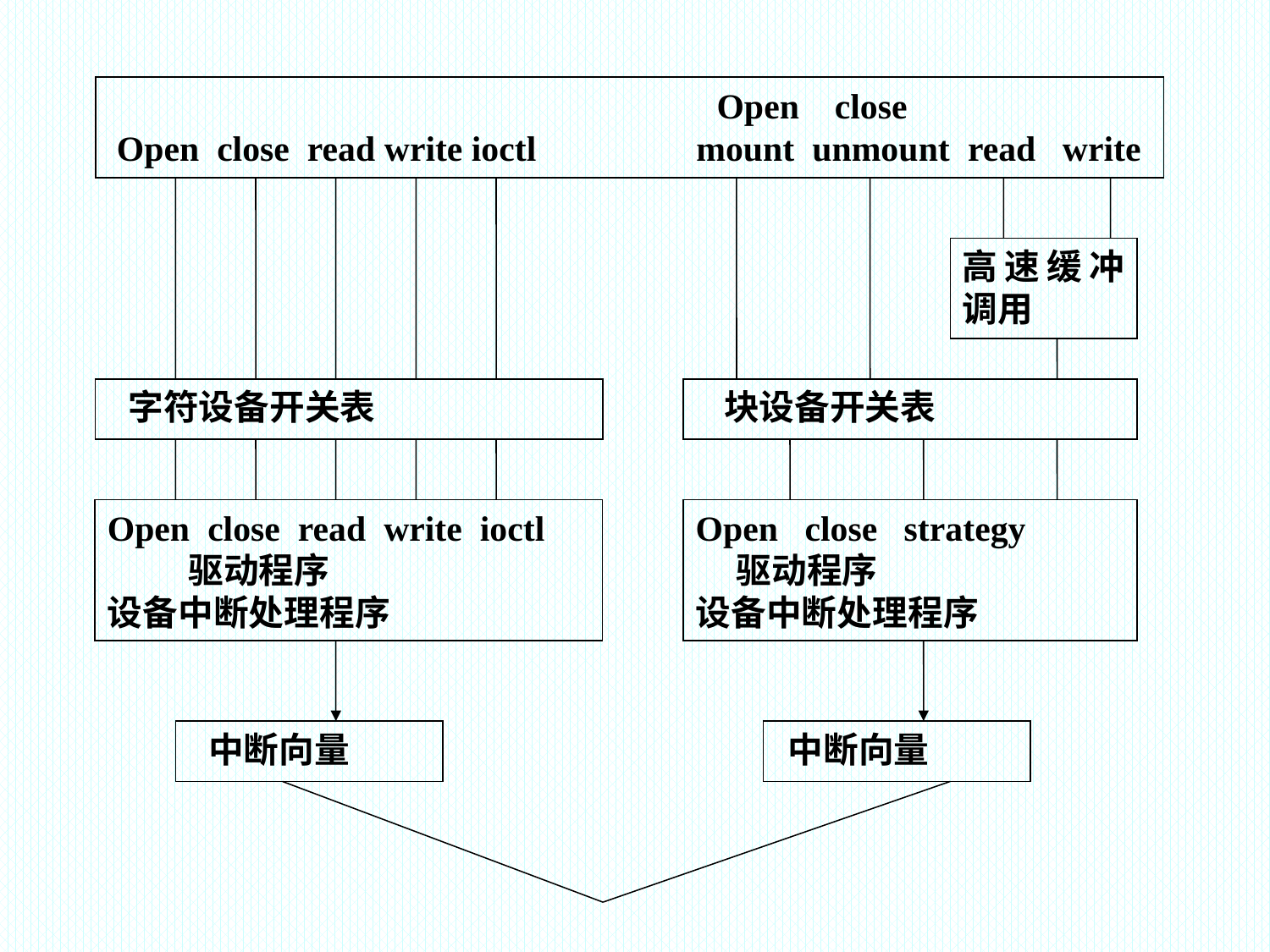

Open    close
 Open  close  read write ioctl                  mount  unmount  read   write

高速缓冲调用

    字符设备开关表
      块设备开关表

Open  close  read  write  ioctl
         驱动程序
设备中断处理程序

Open   close   strategy
    驱动程序
设备中断处理程序

  中断向量
  中断向量